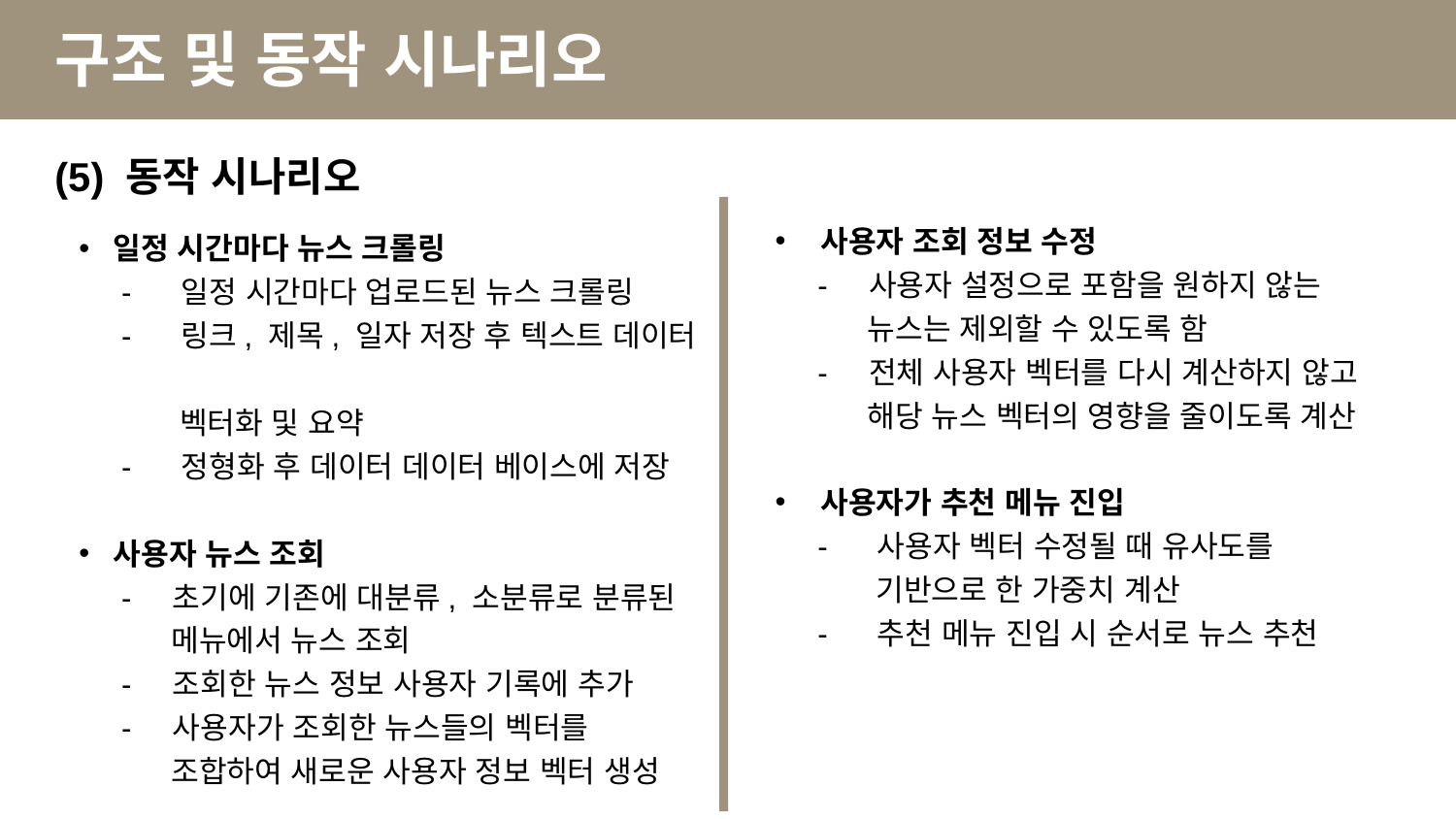

# 구조 및 동작 시나리오
(5) 동작 시나리오
사용자 조회 정보 수정
     -    사용자 설정으로 포함을 원하지 않는
          뉴스는 제외할 수 있도록 함
     -    전체 사용자 벡터를 다시 계산하지 않고
          해당 뉴스 벡터의 영향을 줄이도록 계산

사용자가 추천 메뉴 진입
     -     사용자 벡터 수정될 때 유사도를
           기반으로 한 가중치 계산
     -     추천 메뉴 진입 시 순서로 뉴스 추천
일정 시간마다 뉴스 크롤링
     -     일정 시간마다 업로드된 뉴스 크롤링
     -     링크, 제목, 일자 저장 후 텍스트 데이터
           벡터화 및 요약
     -     정형화 후 데이터 데이터 베이스에 저장

사용자 뉴스 조회
     -    초기에 기존에 대분류, 소분류로 분류된
          메뉴에서 뉴스 조회
     -    조회한 뉴스 정보 사용자 기록에 추가
     -    사용자가 조회한 뉴스들의 벡터를
          조합하여 새로운 사용자 정보 벡터 생성